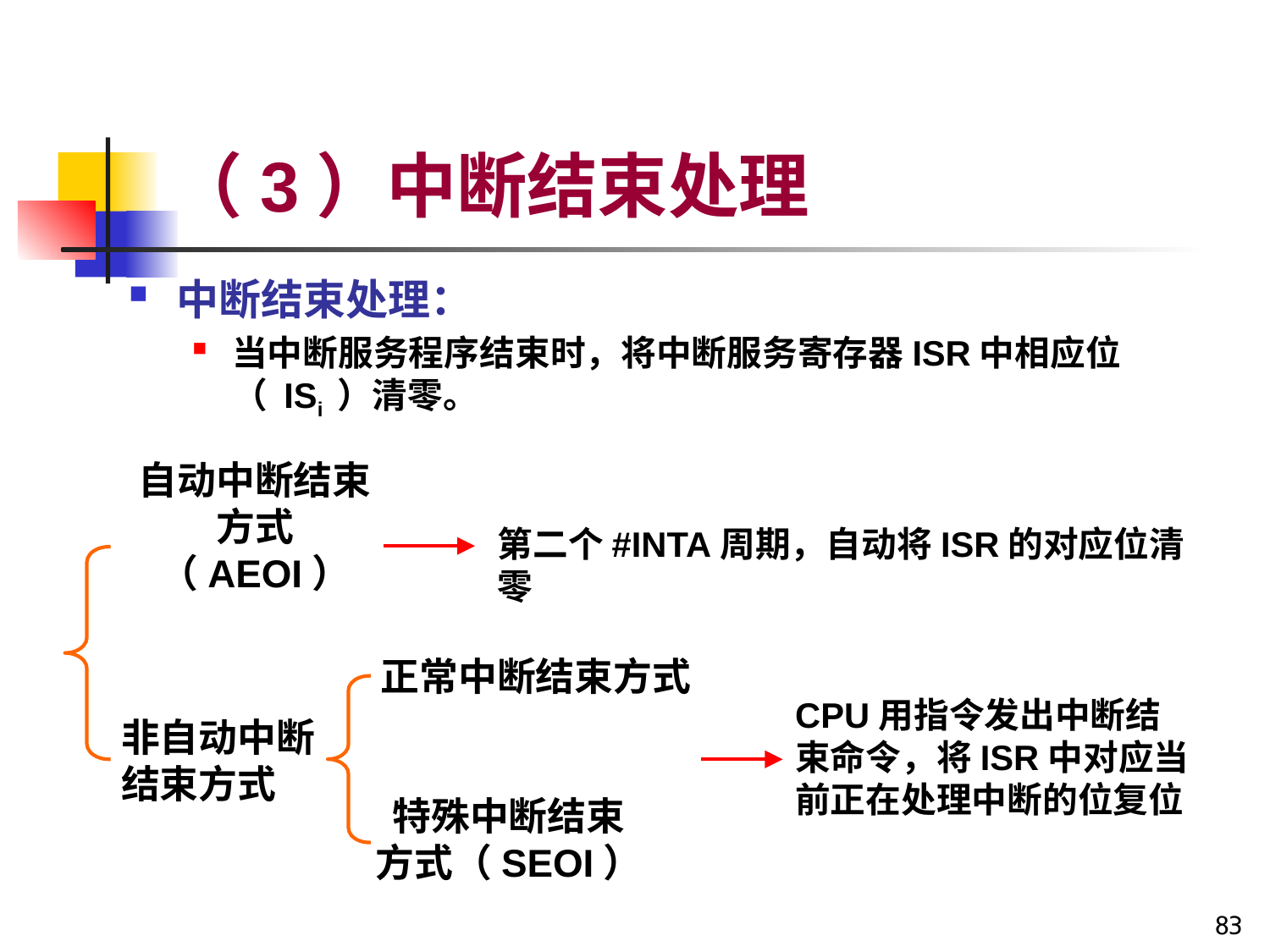

# （3）中断结束处理
中断结束处理：
当中断服务程序结束时，将中断服务寄存器ISR中相应位（ ISi ）清零。
自动中断结束方式（AEOI）
第二个#INTA周期，自动将ISR的对应位清零

正常中断结束方式

CPU用指令发出中断结束命令，将ISR中对应当前正在处理中断的位复位
非自动中断结束方式
特殊中断结束方式（SEOI）
83